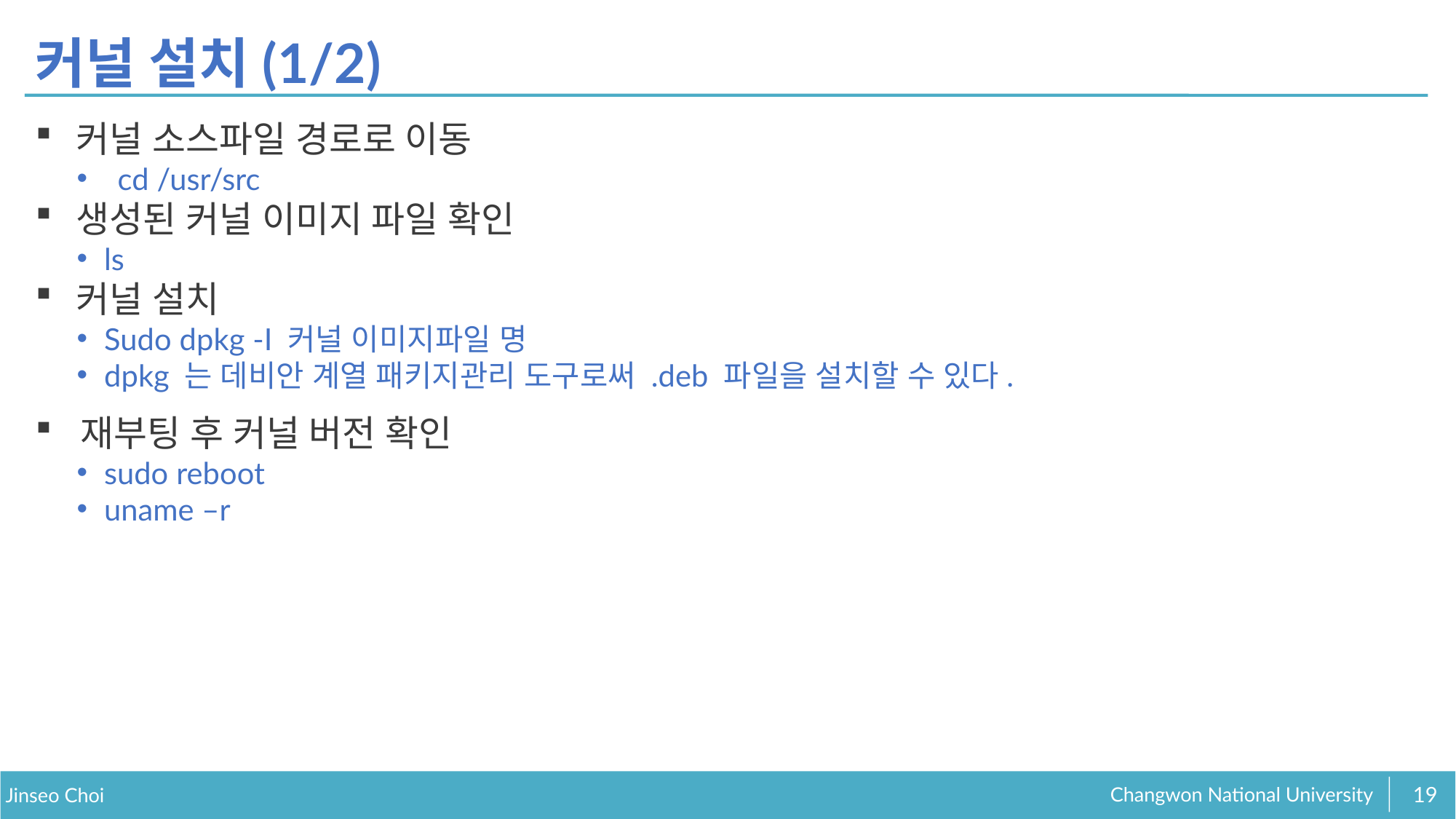

커널 설치(1/2)
커널 소스파일 경로로 이동
cd /usr/src
생성된 커널 이미지 파일 확인
ls
커널 설치
Sudo dpkg -I 커널 이미지파일 명
dpkg 는 데비안 계열 패키지관리 도구로써 .deb 파일을 설치할 수 있다.
 재부팅 후 커널 버전 확인
sudo reboot
uname –r

19